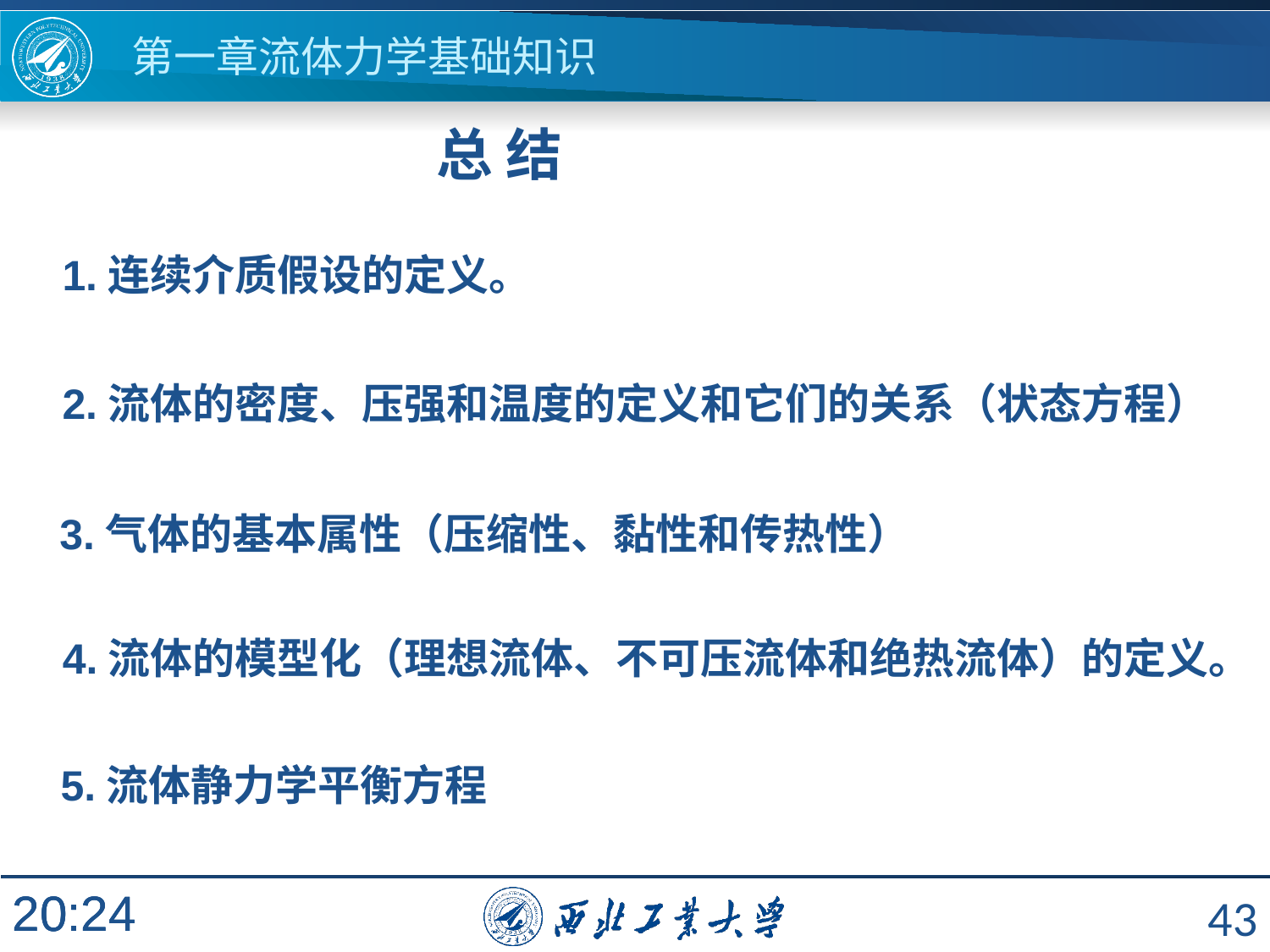

第一章流体力学基础知识
总 结
1.连续介质假设的定义。
2.流体的密度、压强和温度的定义和它们的关系（状态方程）
3.气体的基本属性（压缩性、黏性和传热性）
4.流体的模型化（理想流体、不可压流体和绝热流体）的定义。
5.流体静力学平衡方程
43